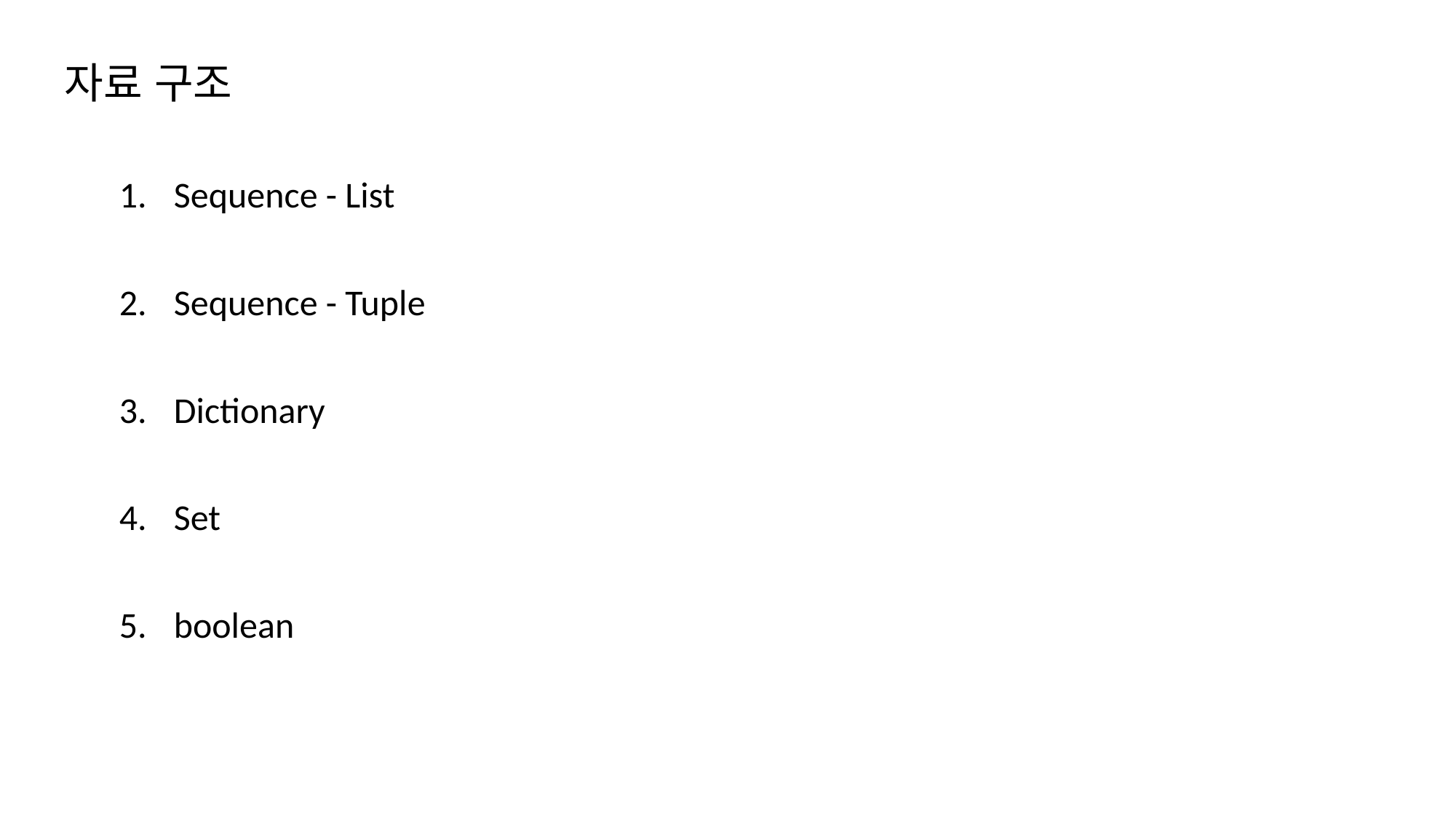

자료 구조

Sequence - List

Sequence - Tuple

Dictionary

Set

boolean